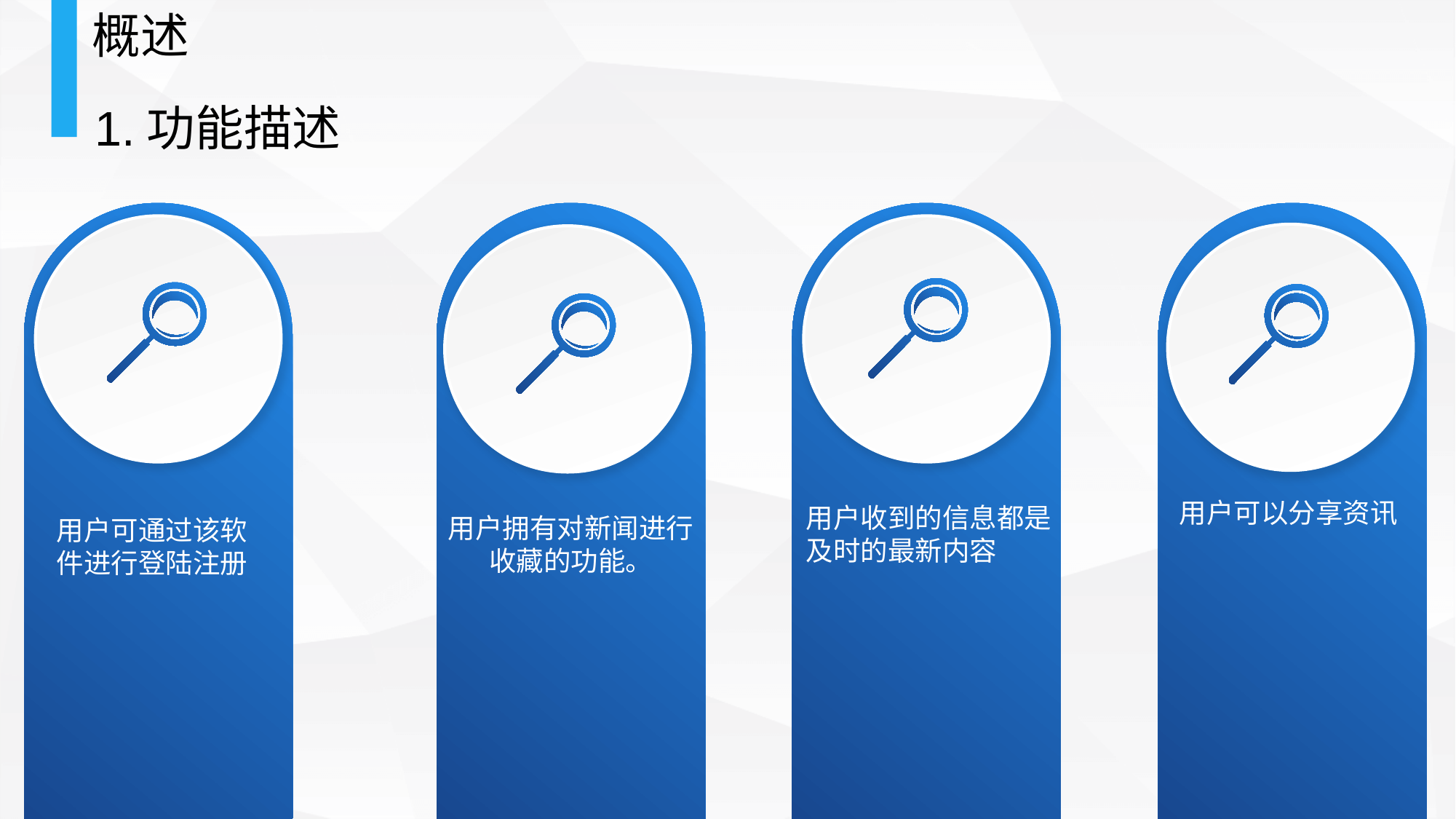

概述
1.功能描述

用户拥有对新闻进行收藏的功能。

用户可以分享资讯

用户收到的信息都是及时的最新内容
用户可通过该软件进行登陆注册